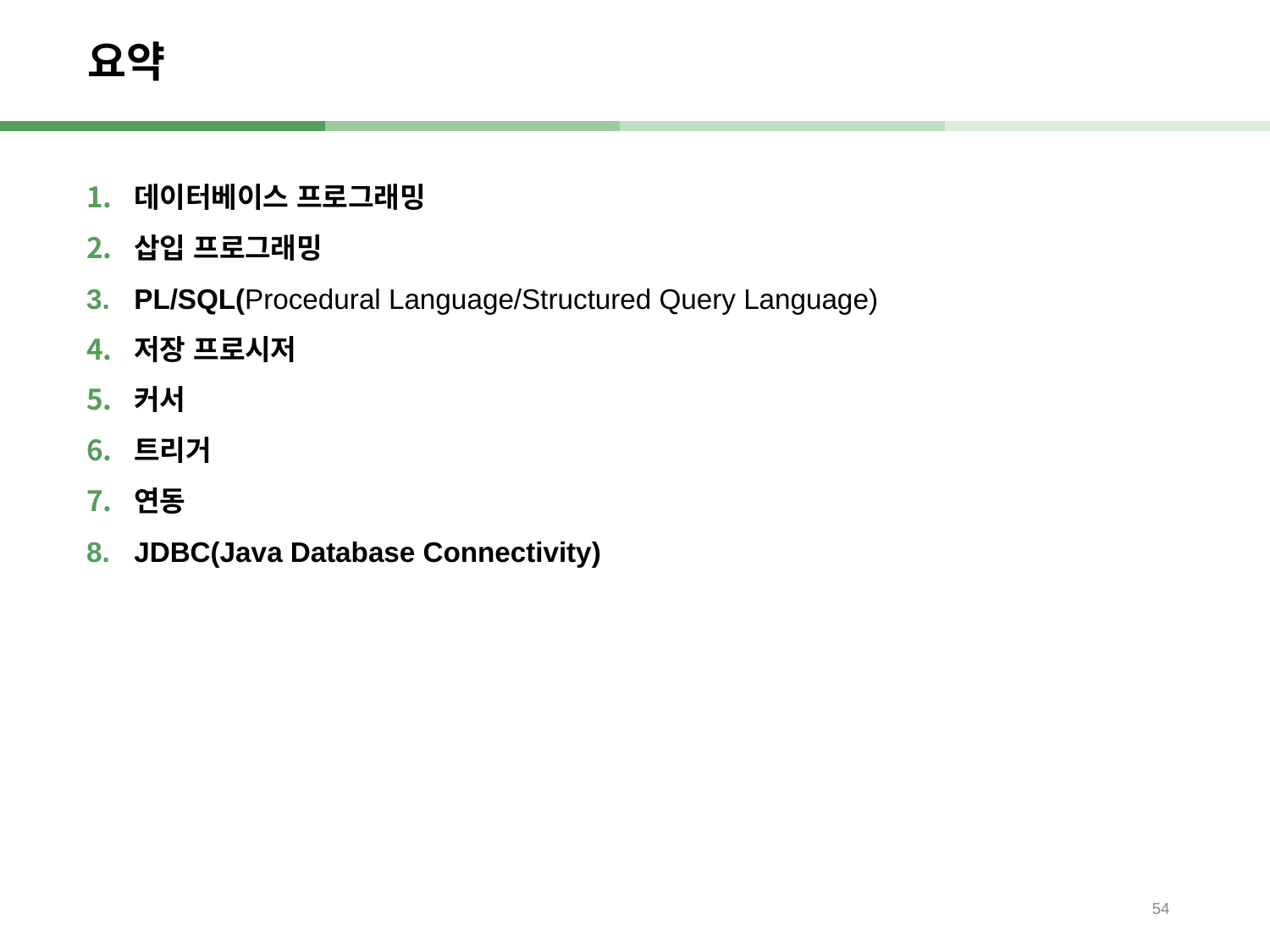

# 요약
데이터베이스 프로그래밍
삽입 프로그래밍
PL/SQL(Procedural Language/Structured Query Language)
저장 프로시저
커서
트리거
연동
JDBC(Java Database Connectivity)
54